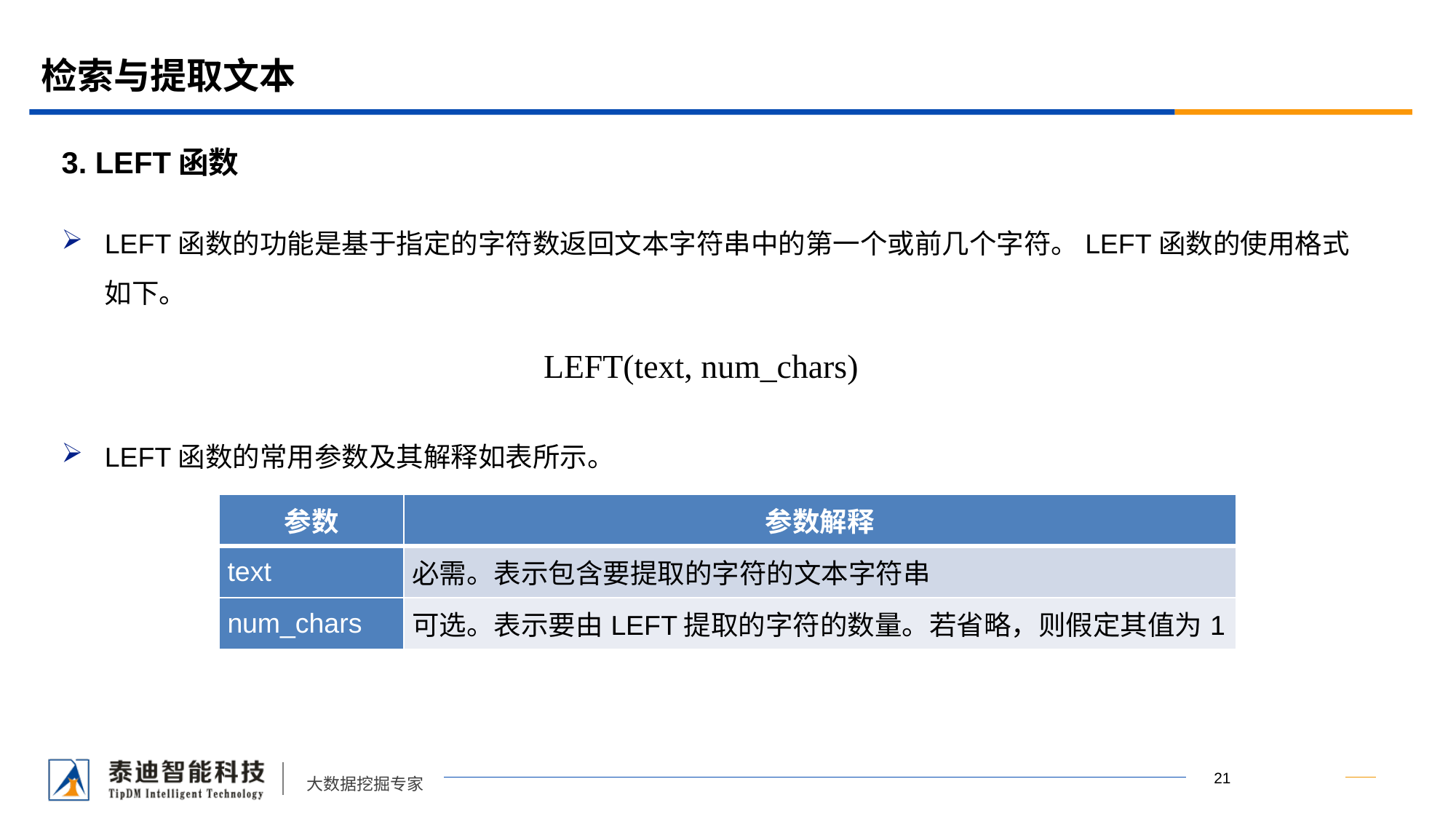

# 检索与提取文本
3. LEFT函数
LEFT函数的功能是基于指定的字符数返回文本字符串中的第一个或前几个字符。LEFT函数的使用格式如下。

LEFT函数的常用参数及其解释如表所示。
LEFT(text, num_chars)
| 参数 | 参数解释 |
| --- | --- |
| text | 必需。表示包含要提取的字符的文本字符串 |
| num\_chars | 可选。表示要由LEFT提取的字符的数量。若省略，则假定其值为1 |